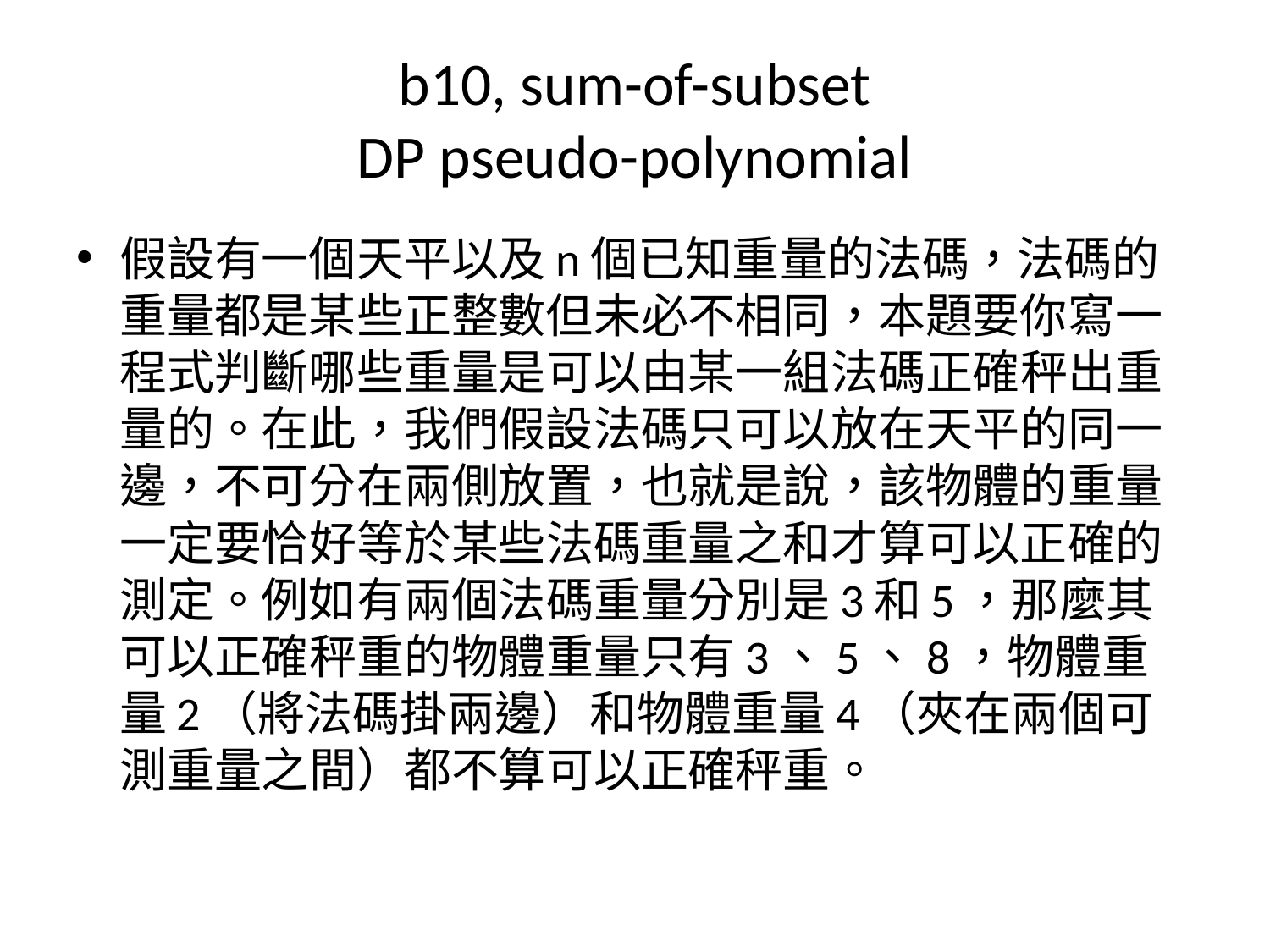

# b10, sum-of-subset DP pseudo-polynomial
假設有一個天平以及n個已知重量的法碼，法碼的重量都是某些正整數但未必不相同，本題要你寫一程式判斷哪些重量是可以由某一組法碼正確秤出重量的。在此，我們假設法碼只可以放在天平的同一邊，不可分在兩側放置，也就是說，該物體的重量一定要恰好等於某些法碼重量之和才算可以正確的測定。例如有兩個法碼重量分別是3和5，那麼其可以正確秤重的物體重量只有3、5、8，物體重量2（將法碼掛兩邊）和物體重量4（夾在兩個可測重量之間）都不算可以正確秤重。